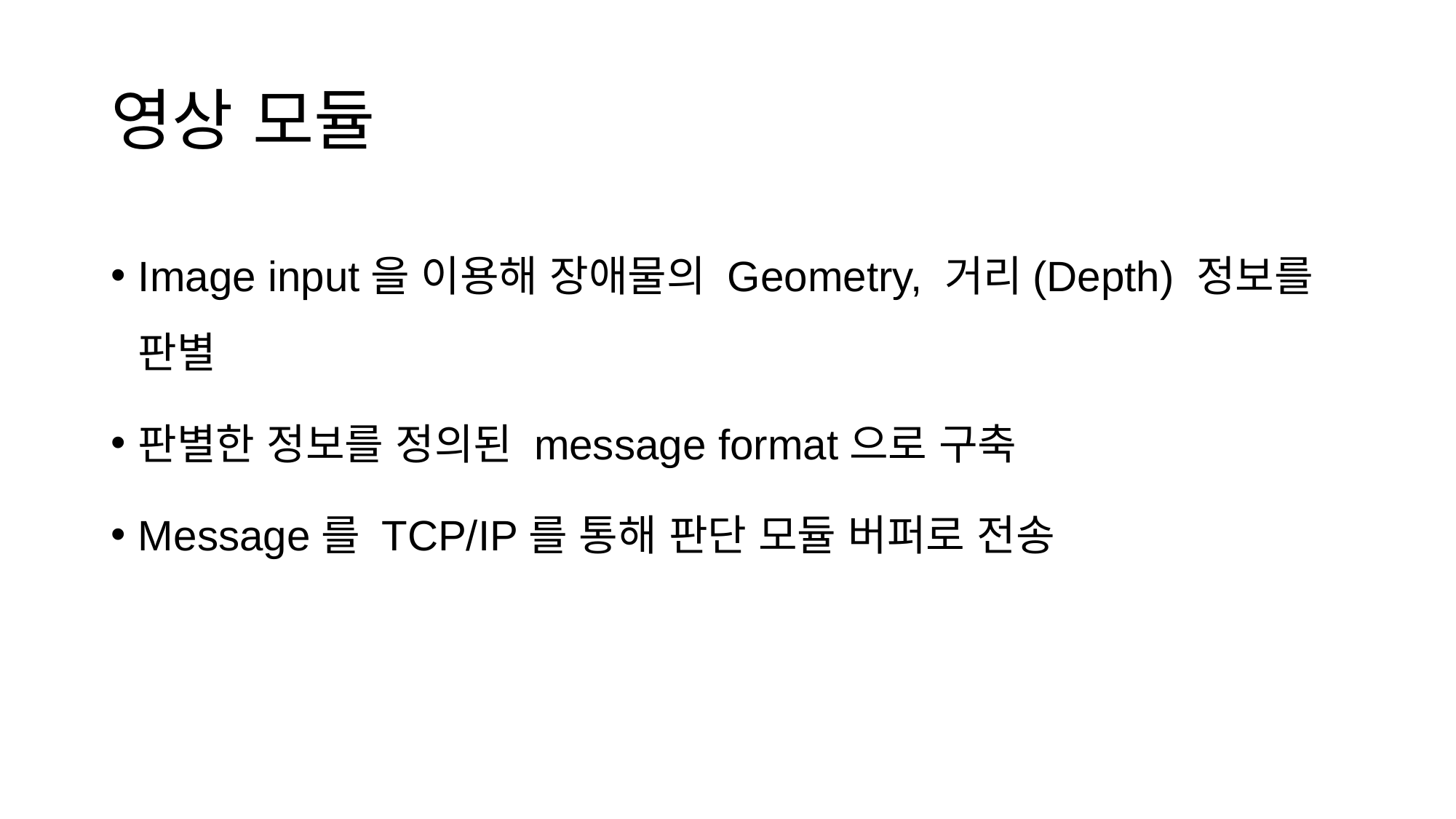

# 영상 모듈
Image input을 이용해 장애물의 Geometry, 거리(Depth) 정보를 판별
판별한 정보를 정의된 message format으로 구축
Message를 TCP/IP를 통해 판단 모듈 버퍼로 전송